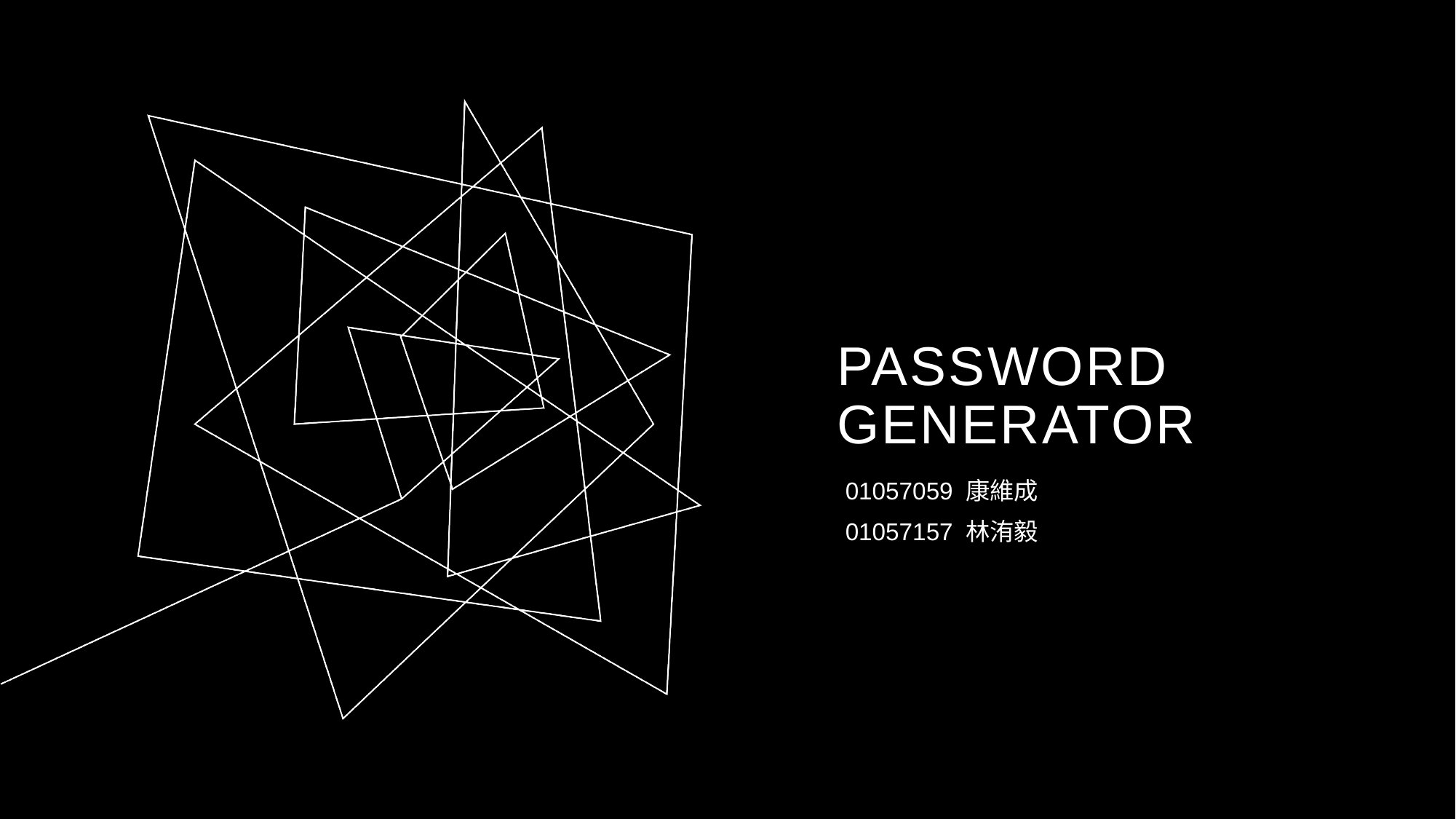

# Password generator
01057059 康維成
01057157 林洧毅